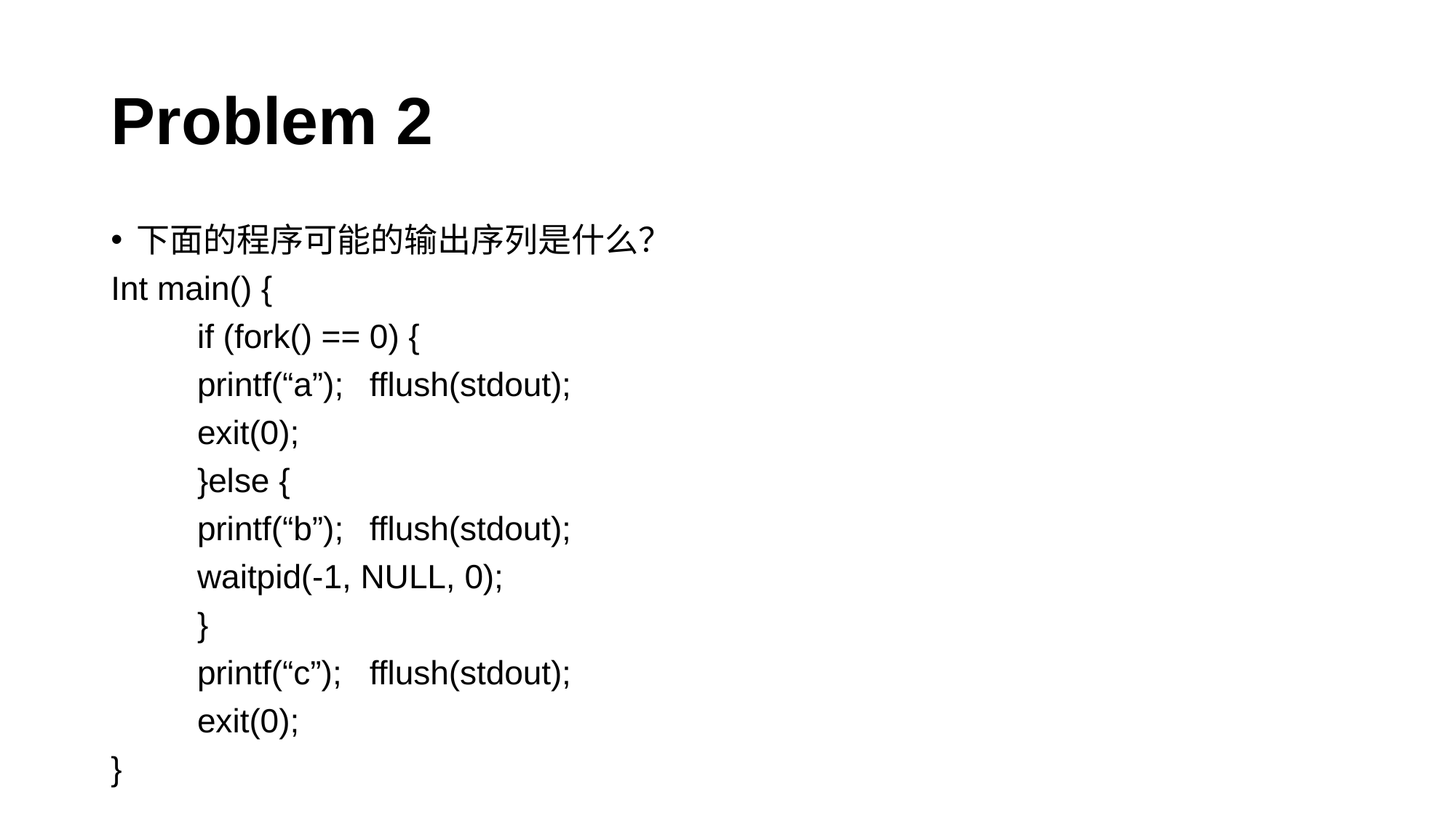

# Problem 2
下面的程序可能的输出序列是什么？
Int main() {
	if (fork() == 0) {
		printf(“a”);	fflush(stdout);
		exit(0);
	}else {
		printf(“b”);	fflush(stdout);
		waitpid(-1, NULL, 0);
	}
	printf(“c”);	fflush(stdout);
	exit(0);
}